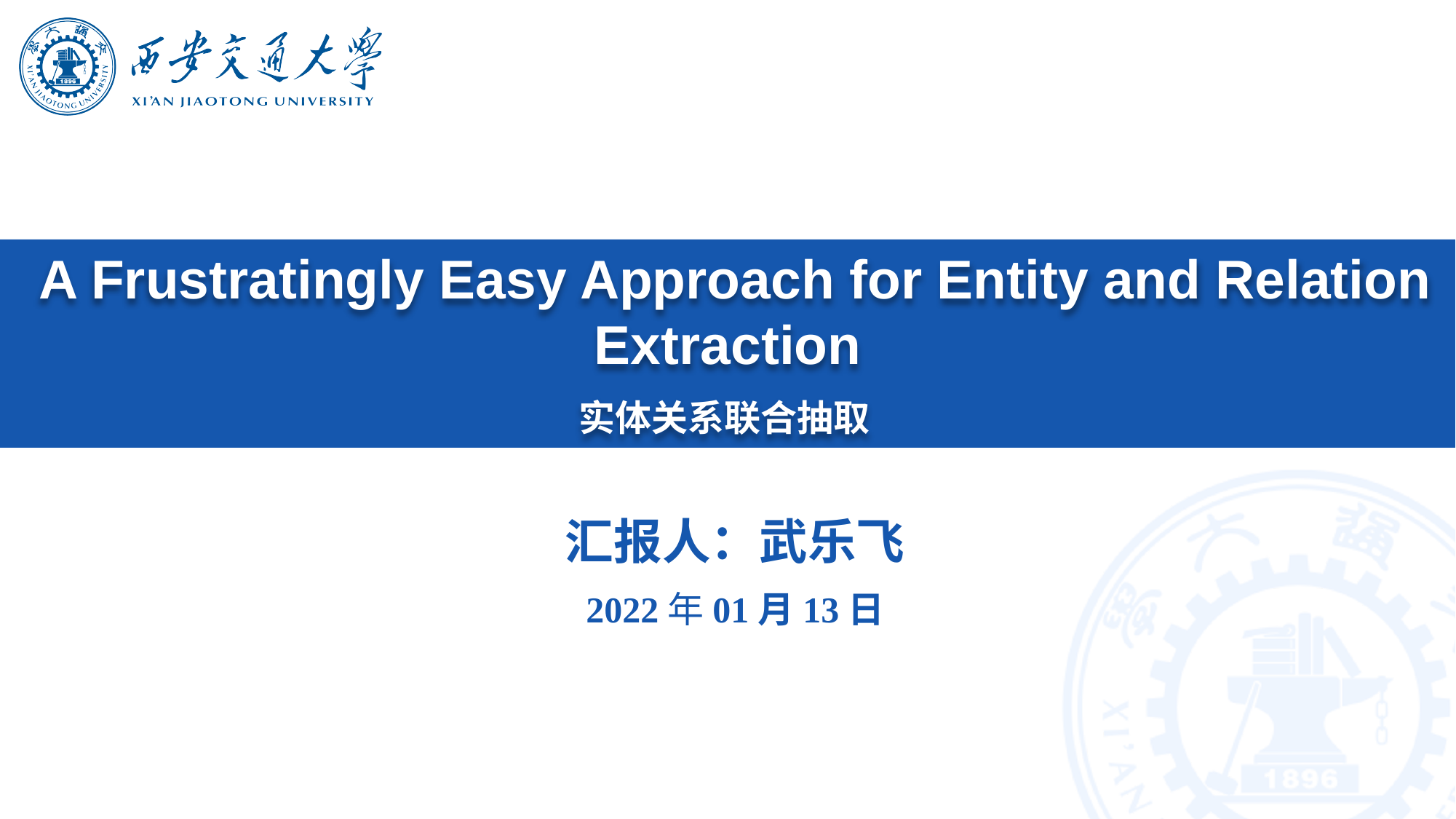

A Frustratingly Easy Approach for Entity and Relation Extraction
实体关系联合抽取
汇报人：武乐飞
2022年01月13日